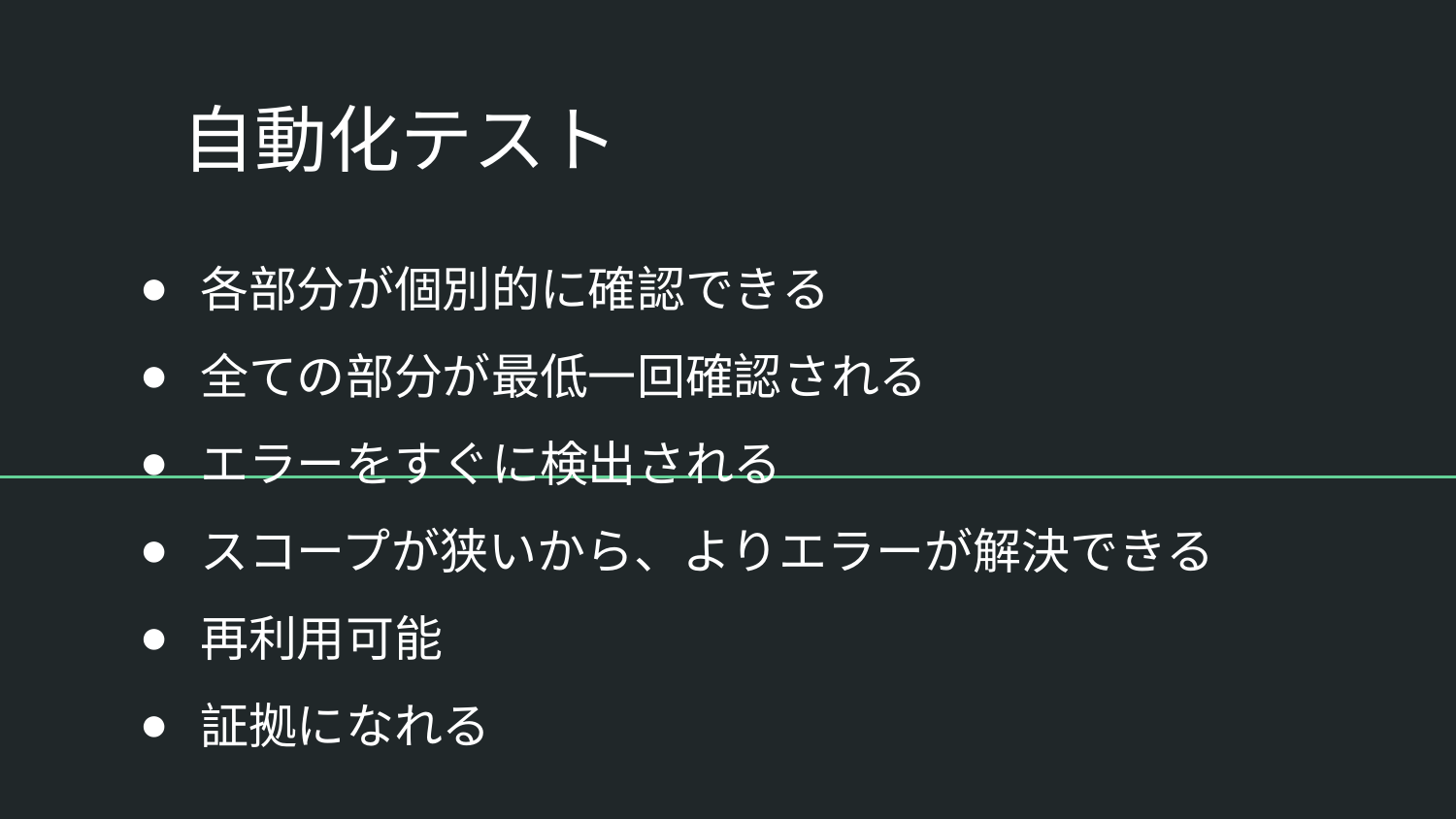

# 自動化テスト
各部分が個別的に確認できる
全ての部分が最低一回確認される
エラーをすぐに検出される
スコープが狭いから、よりエラーが解決できる
再利用可能
証拠になれる